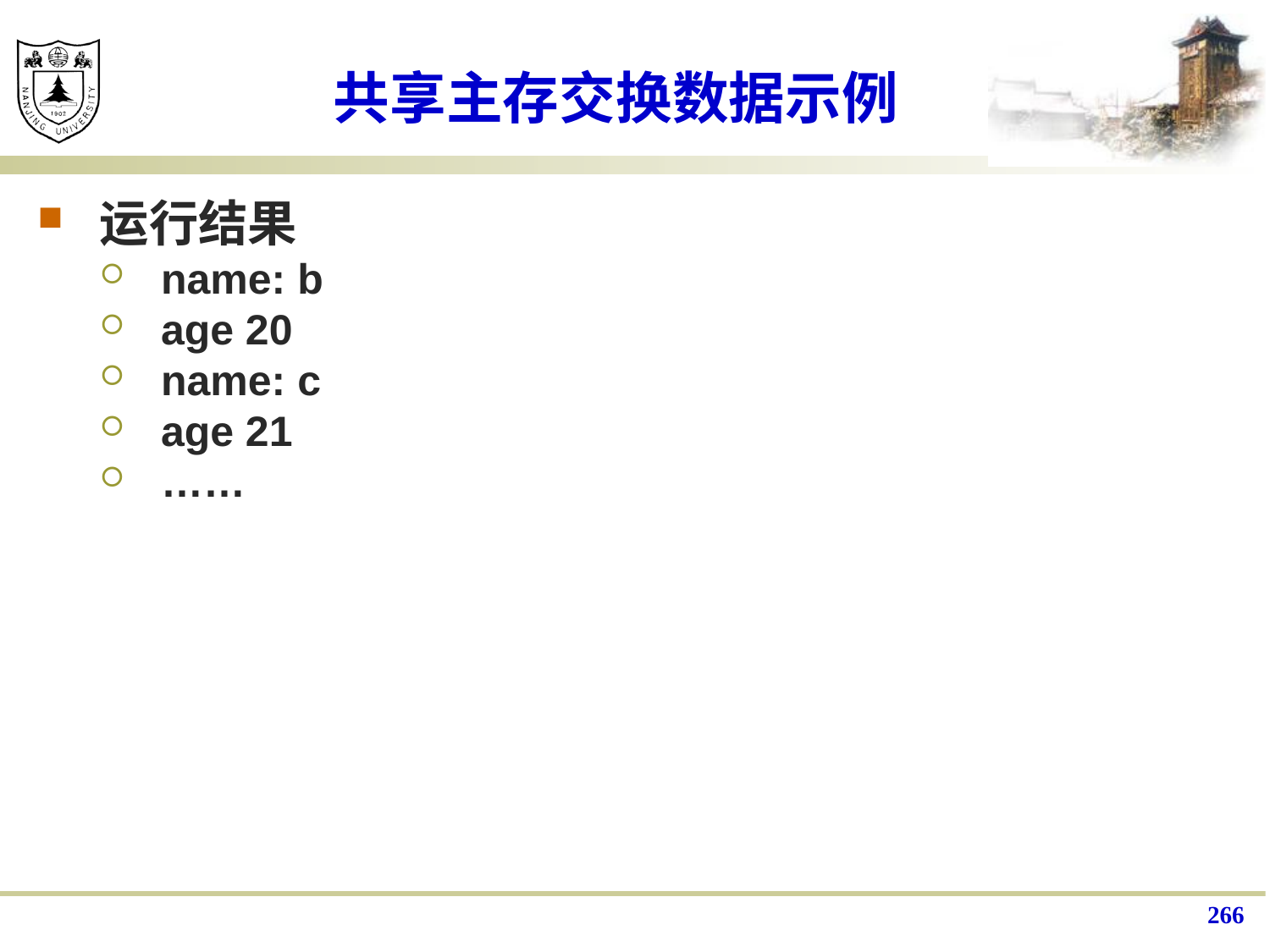

# 共享主存交换数据示例
运行结果
name: b
age 20
name: c
age 21
……

266